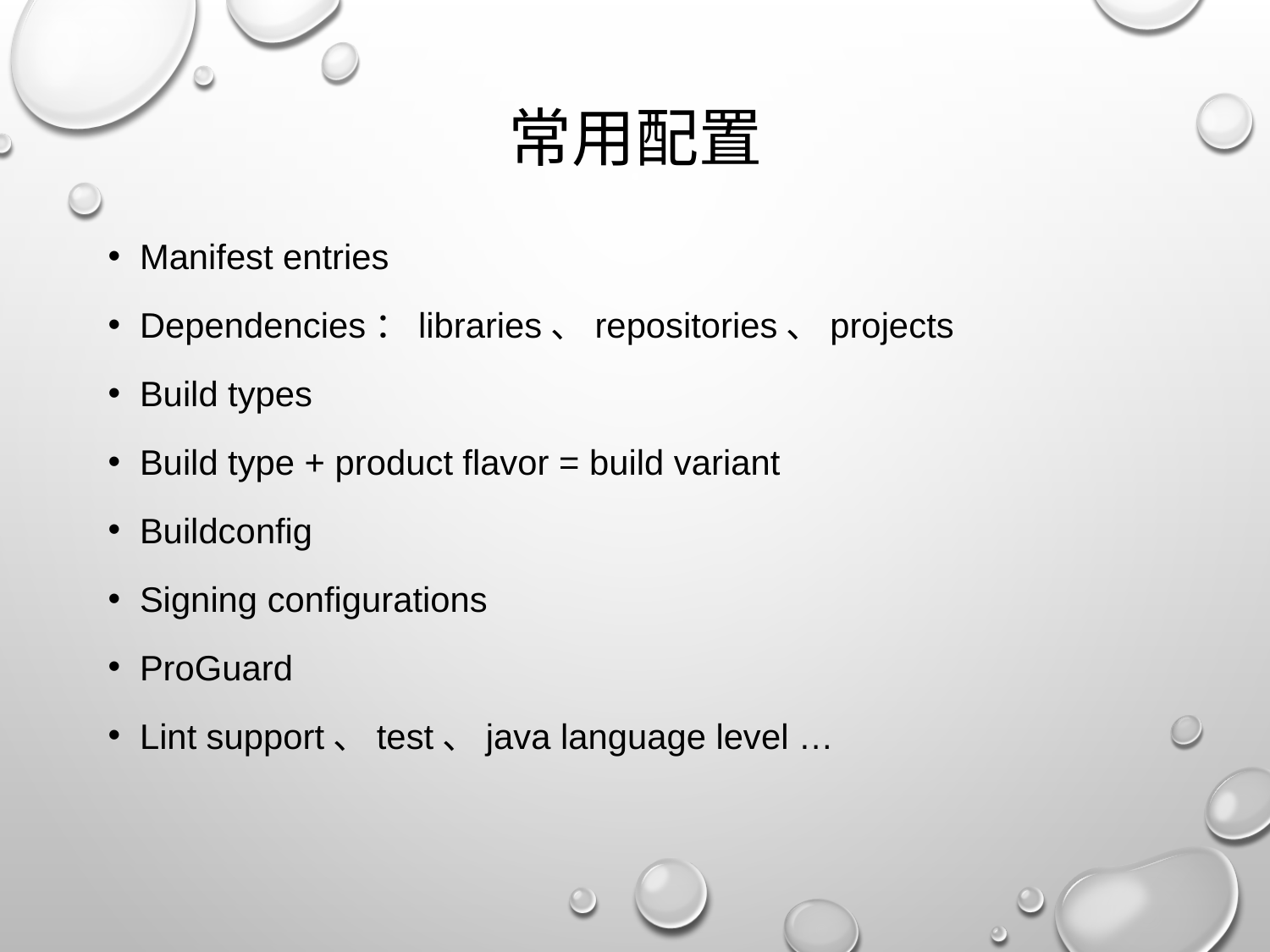

# 常用配置
Manifest entries
Dependencies：libraries、repositories、projects
Build types
Build type + product flavor = build variant
Buildconfig
Signing configurations
ProGuard
Lint support、test、java language level …